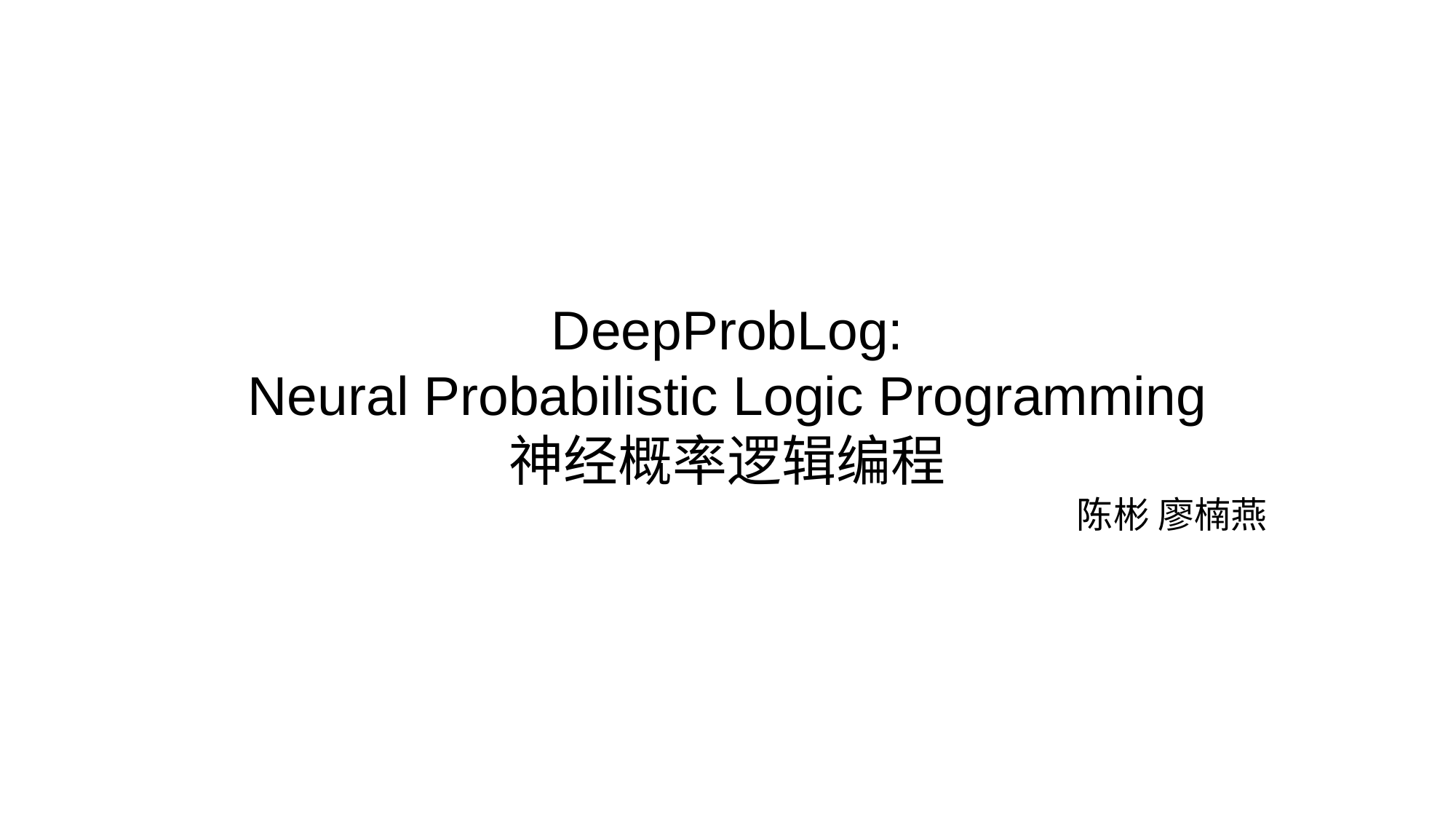

DeepProbLog:
Neural Probabilistic Logic Programming
神经概率逻辑编程
陈彬 廖楠燕